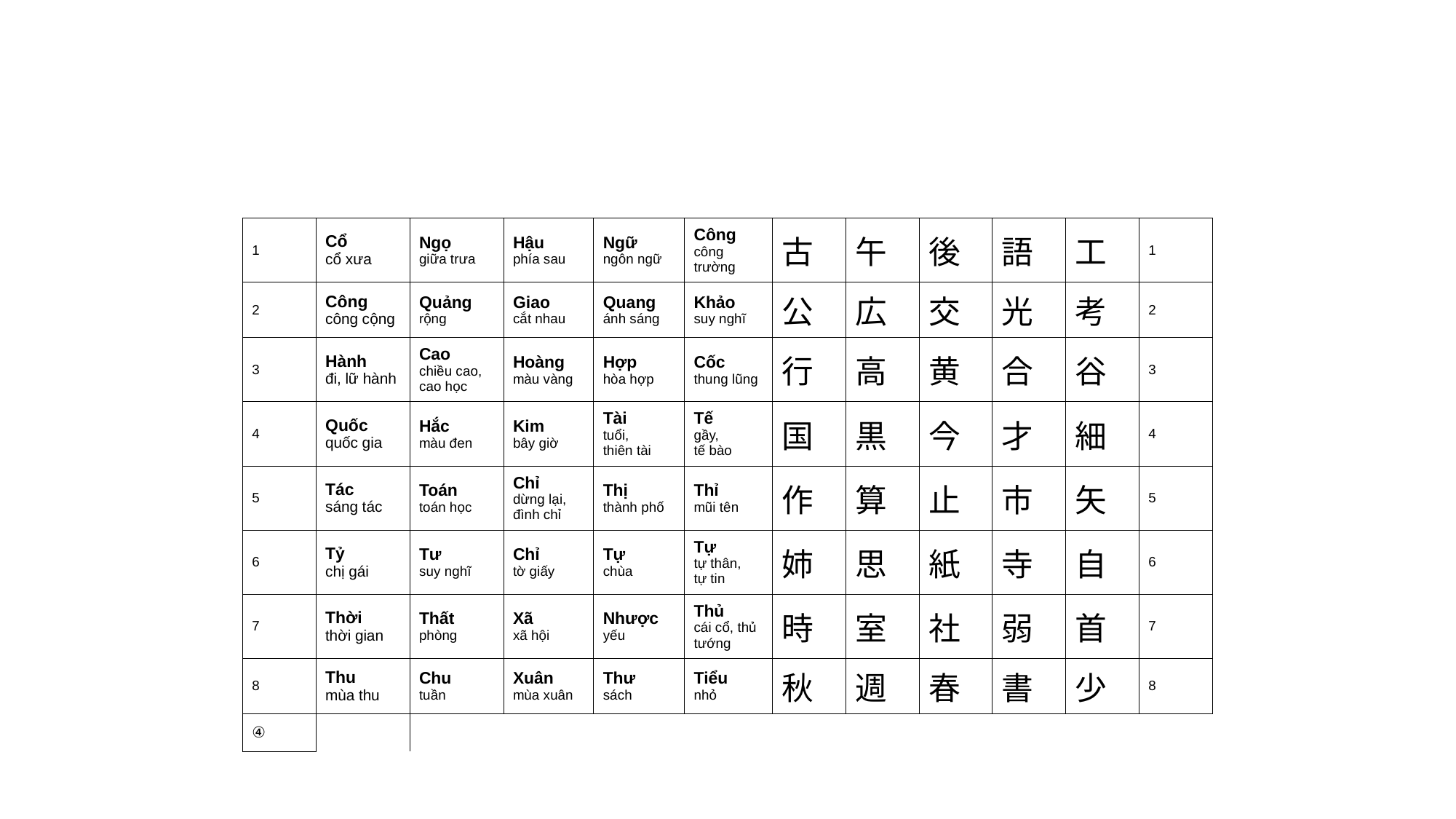

| 1 | Cổ cổ xưa | Ngọ giữa trưa | Hậu phía sau | Ngữ ngôn ngữ | Công công trường | 古 | 午 | 後 | 語 | 工 | 1 |
| --- | --- | --- | --- | --- | --- | --- | --- | --- | --- | --- | --- |
| 2 | Công công cộng | Quảng rộng | Giao cắt nhau | Quang ánh sáng | Khảo suy nghĩ | 公 | 広 | 交 | 光 | 考 | 2 |
| 3 | Hành đi, lữ hành | Cao chiều cao, cao học | Hoàng màu vàng | Hợp hòa hợp | Cốc thung lũng | 行 | 高 | 黄 | 合 | 谷 | 3 |
| 4 | Quốc quốc gia | Hắc màu đen | Kim bây giờ | Tài tuổi, thiên tài | Tế gầy, tế bào | 国 | 黒 | 今 | 才 | 細 | 4 |
| 5 | Tác sáng tác | Toán toán học | Chỉ dừng lại, đình chỉ | Thị thành phố | Thỉ mũi tên | 作 | 算 | 止 | 市 | 矢 | 5 |
| 6 | Tỷ chị gái | Tư suy nghĩ | Chỉ tờ giấy | Tự chùa | Tự tự thân, tự tin | 姉 | 思 | 紙 | 寺 | 自 | 6 |
| 7 | Thời thời gian | Thất phòng | Xã xã hội | Nhược yếu | Thủ cái cổ, thủ tướng | 時 | 室 | 社 | 弱 | 首 | 7 |
| 8 | Thu mùa thu | Chu tuần | Xuân mùa xuân | Thư sách | Tiểu nhỏ | 秋 | 週 | 春 | 書 | 少 | 8 |
| ④ |  |  |  |  |  |  |  |  |  |  |  |